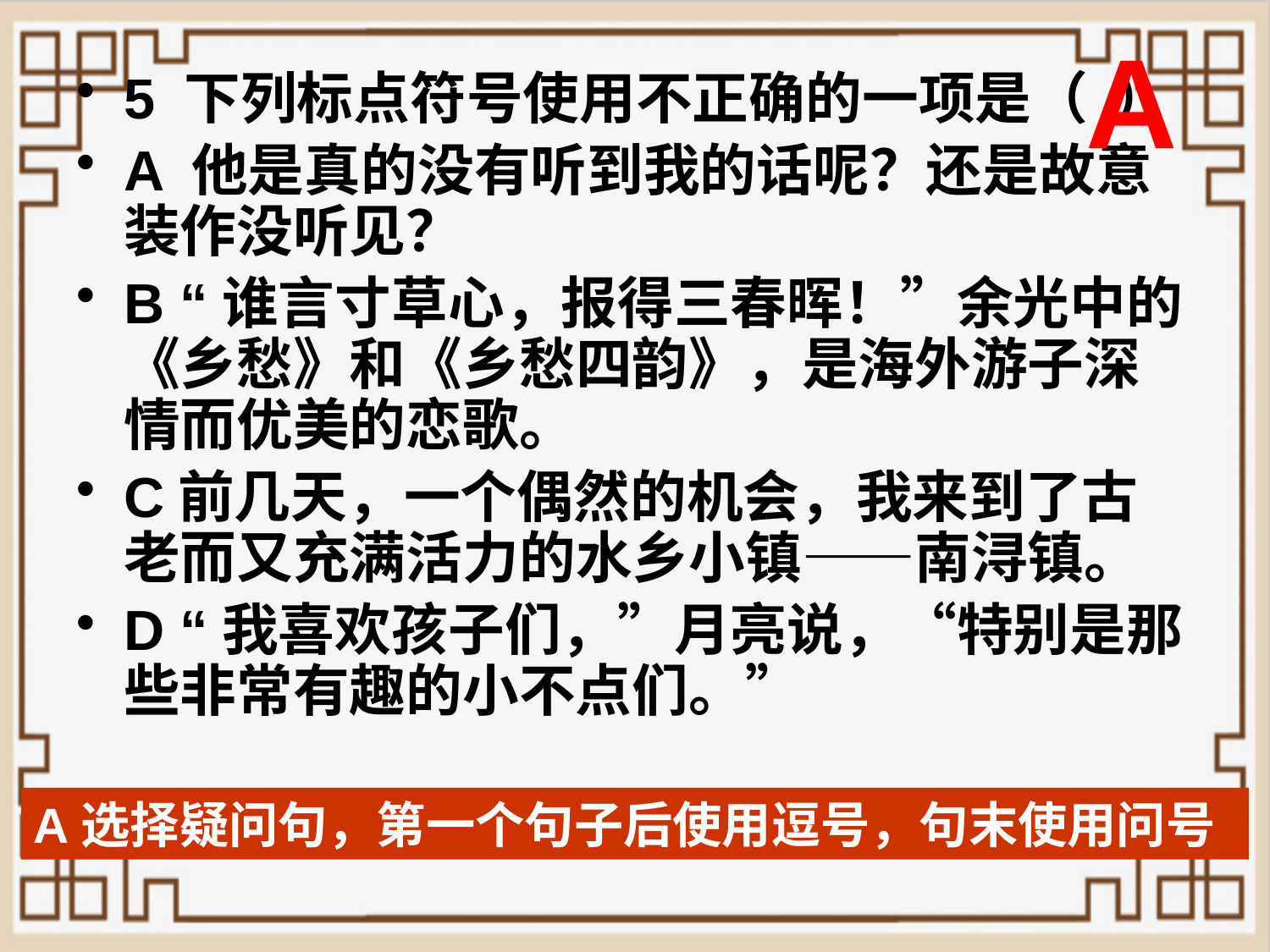

A
5 下列标点符号使用不正确的一项是（  ）
A 他是真的没有听到我的话呢？还是故意装作没听见？
B “谁言寸草心，报得三春晖！”余光中的《乡愁》和《乡愁四韵》，是海外游子深情而优美的恋歌。
C前几天，一个偶然的机会，我来到了古老而又充满活力的水乡小镇——南浔镇。
D “我喜欢孩子们，”月亮说，“特别是那些非常有趣的小不点们。”
A选择疑问句，第一个句子后使用逗号，句末使用问号